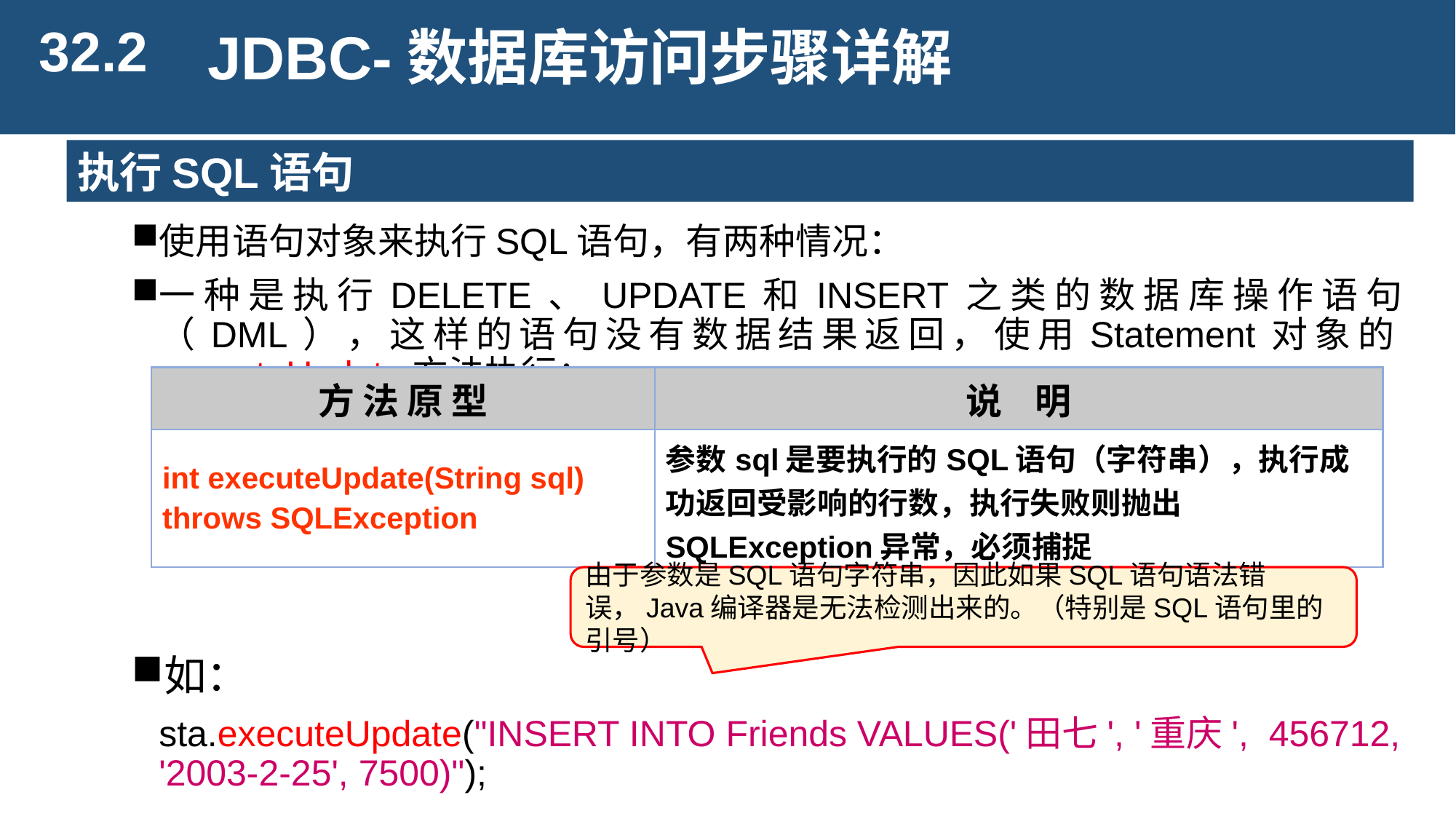

32.2
JDBC-数据库访问步骤详解
执行SQL语句
使用语句对象来执行SQL语句，有两种情况：
一种是执行DELETE、UPDATE和INSERT之类的数据库操作语句（DML），这样的语句没有数据结果返回，使用Statement对象的executeUpdate方法执行；

如：
	sta.executeUpdate("INSERT INTO Friends VALUES('田七', '重庆',  456712, '2003-2-25', 7500)");
| 方 法 原 型 | 说 明 |
| --- | --- |
| int executeUpdate(String sql) throws SQLException | 参数sql是要执行的SQL语句（字符串），执行成功返回受影响的行数，执行失败则抛出SQLException异常，必须捕捉 |
由于参数是SQL语句字符串，因此如果SQL语句语法错误，Java编译器是无法检测出来的。（特别是SQL语句里的引号）